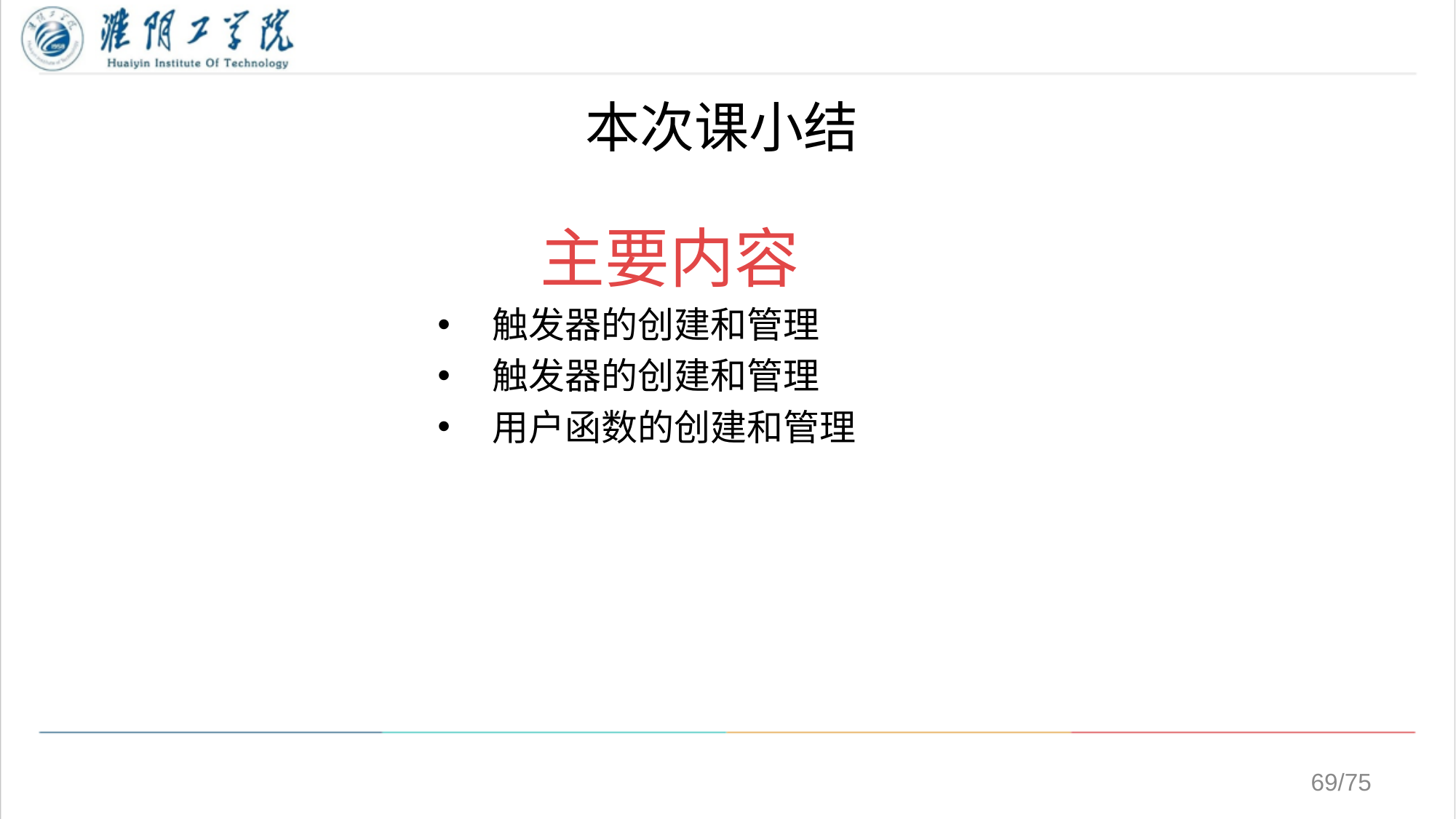

# 本次课小结
      主要内容
触发器的创建和管理
触发器的创建和管理
用户函数的创建和管理

69/75